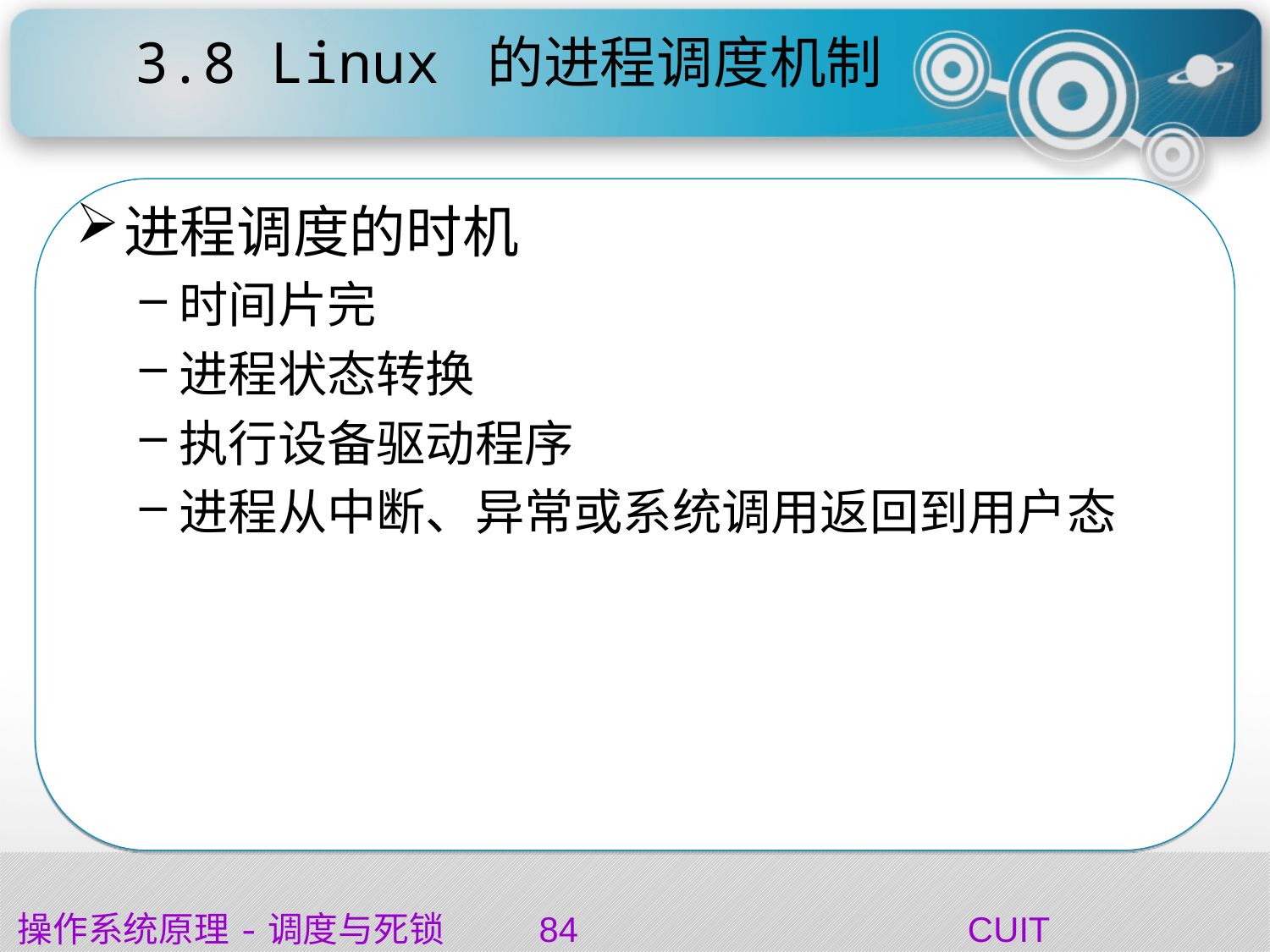

# 3.8 Linux 的进程调度机制
进程调度的时机
时间片完
进程状态转换
执行设备驱动程序
进程从中断、异常或系统调用返回到用户态